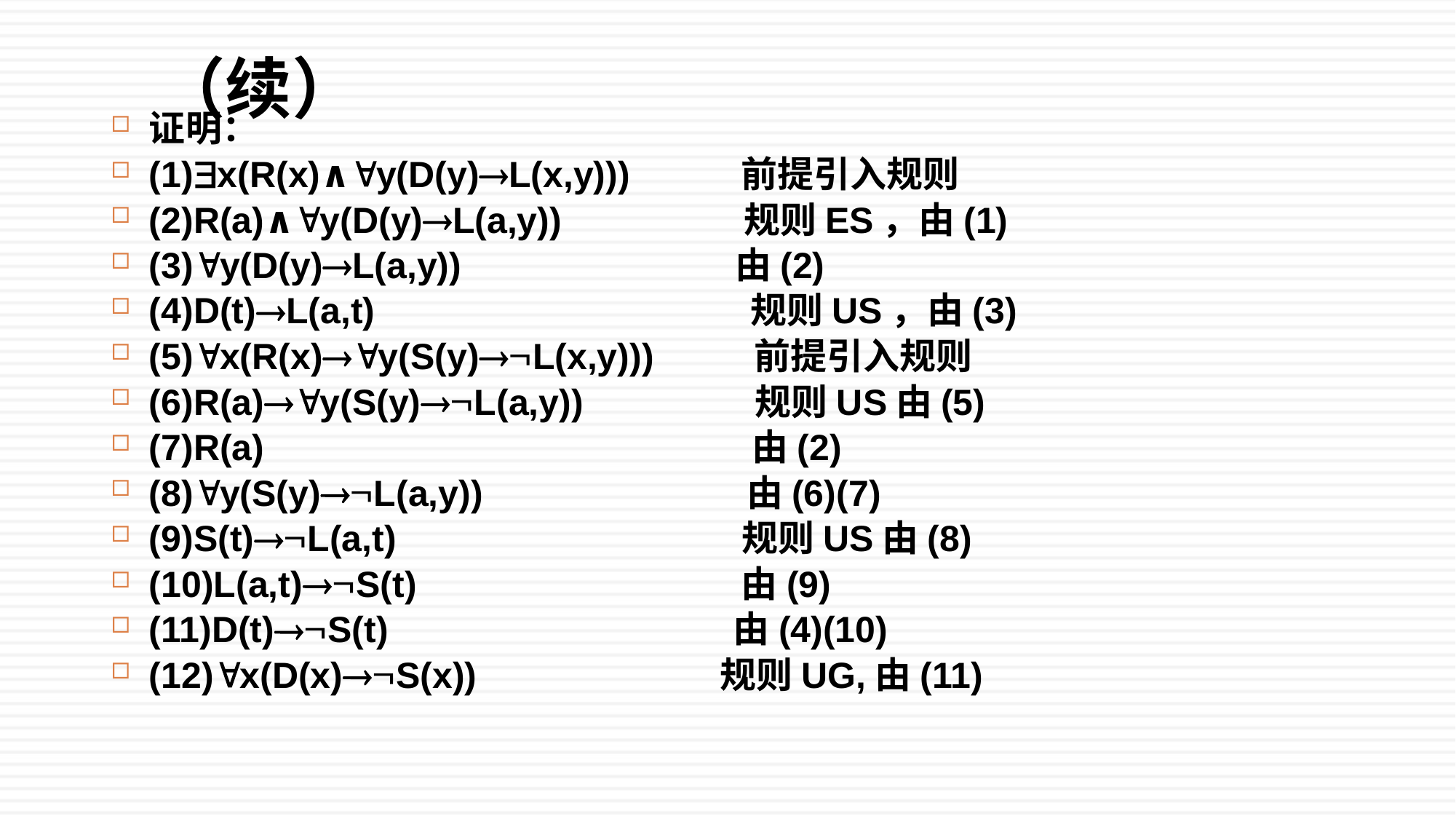

# （续）
证明：
(1)∃x(R(x)∧∀y(D(y)→L(x,y)))          前提引入规则
(2)R(a)∧∀y(D(y)→L(a,y))                 规则ES，由(1)
(3)∀y(D(y)→L(a,y))                          由(2)
(4)D(t)→L(a,t)                                    规则US，由(3)
(5)∀x(R(x)→∀y(S(y)→¬L(x,y)))         前提引入规则
(6)R(a)→∀y(S(y)→¬L(a,y))                规则US由(5)
(7)R(a)                                               由(2)
(8)∀y(S(y)→¬L(a,y))                         由(6)(7)
(9)S(t)→¬L(a,t)                                 规则US由(8)
(10)L(a,t)→¬S(t)                               由(9)
(11)D(t)→¬S(t)                                 由(4)(10)
(12)∀x(D(x)→¬S(x))                       规则UG,由(11)